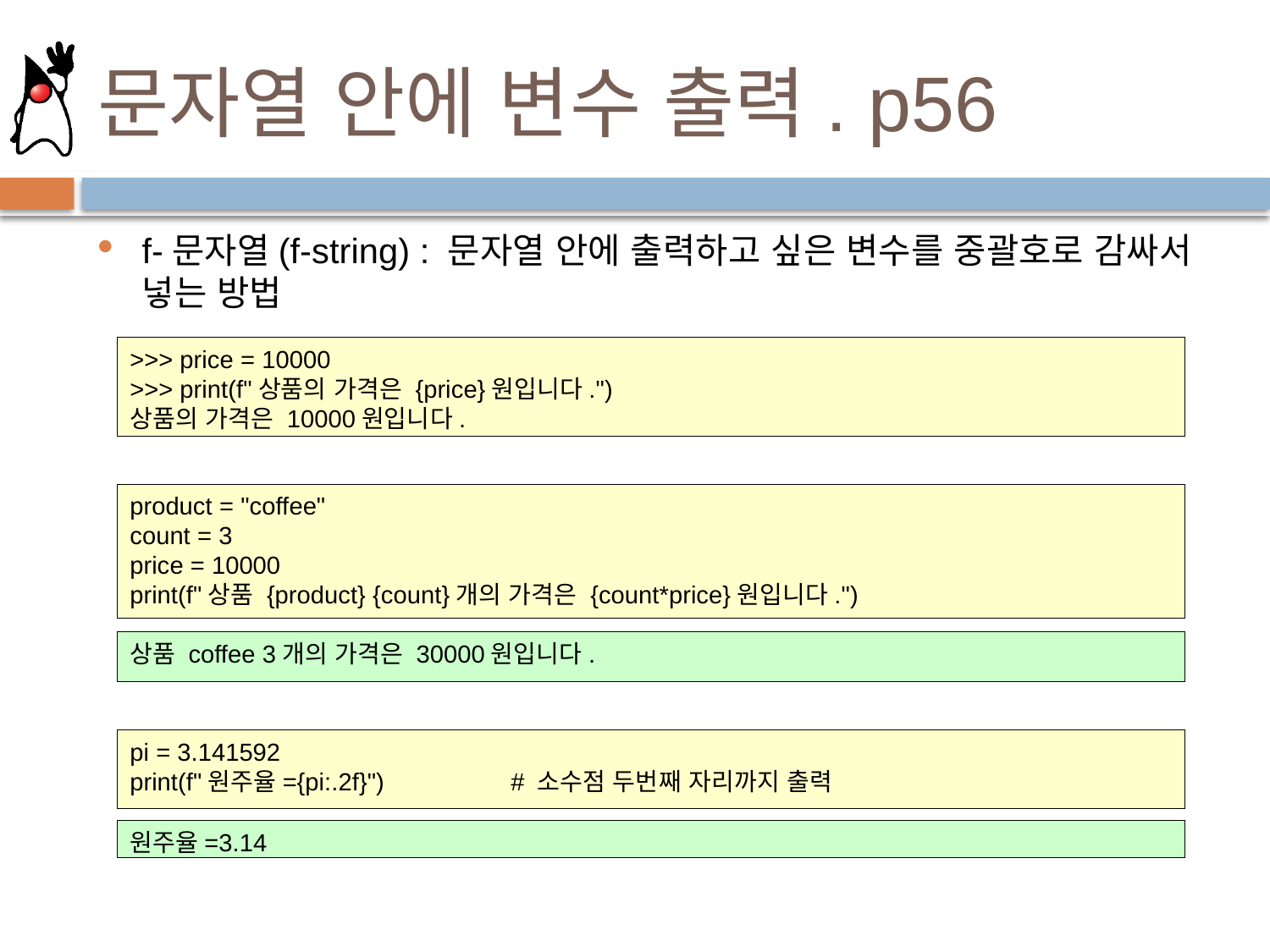

# 문자열 안에 변수 출력. p56
f-문자열(f-string) : 문자열 안에 출력하고 싶은 변수를 중괄호로 감싸서 넣는 방법
>>> price = 10000
>>> print(f"상품의 가격은 {price}원입니다.")
상품의 가격은 10000원입니다.
product = "coffee"
count = 3
price = 10000
print(f"상품 {product} {count}개의 가격은 {count*price}원입니다.")
상품 coffee 3개의 가격은 30000원입니다.
pi = 3.141592
print(f"원주율={pi:.2f}")	# 소수점 두번째 자리까지 출력
원주율=3.14